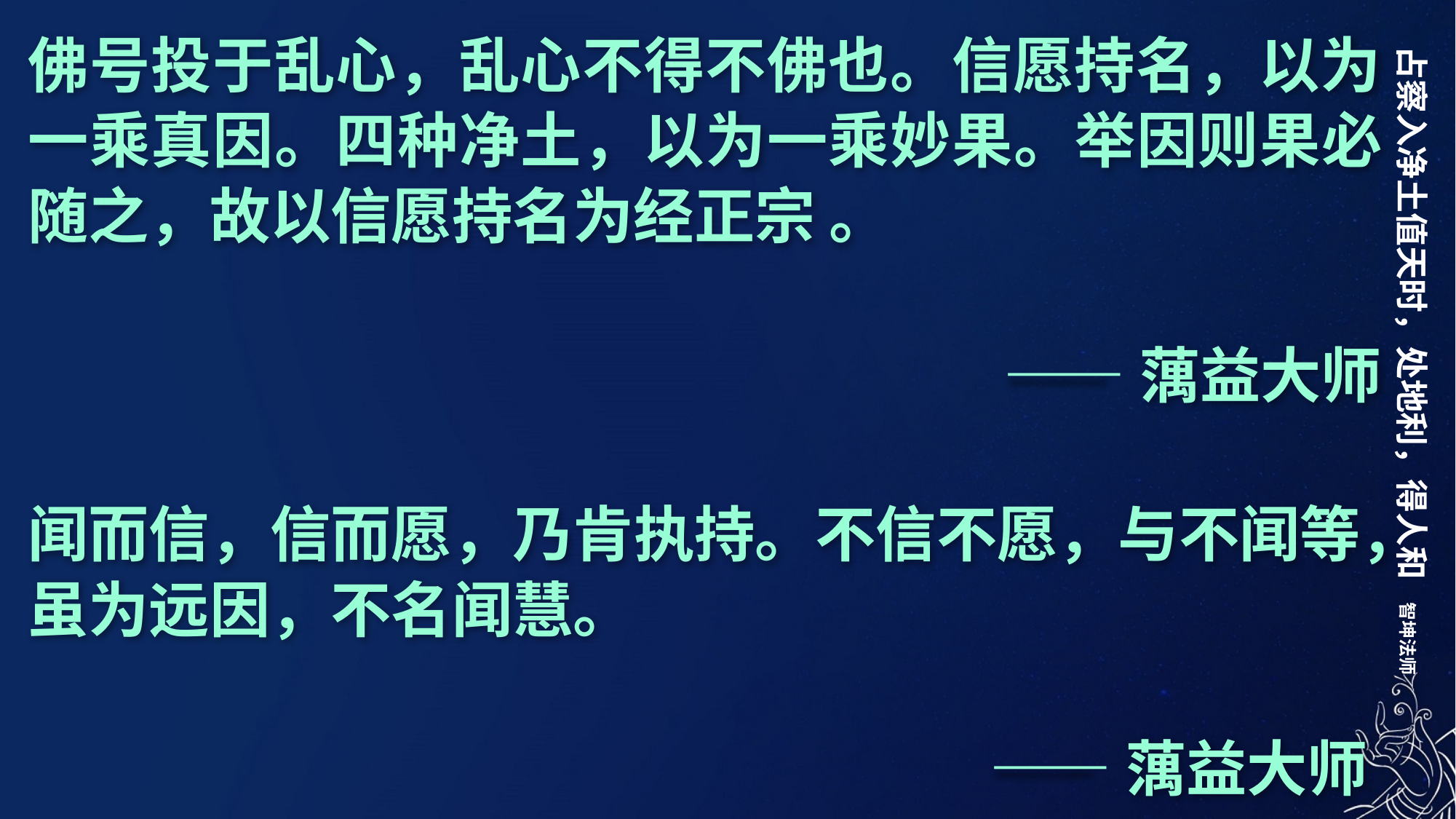

佛号投于乱心，乱心不得不佛也。信愿持名，以为一乘真因。四种净土，以为一乘妙果。举因则果必随之，故以信愿持名为经正宗 。
——蕅益大师
闻而信，信而愿，乃肯执持。不信不愿，与不闻等，虽为远因，不名闻慧。
——蕅益大师